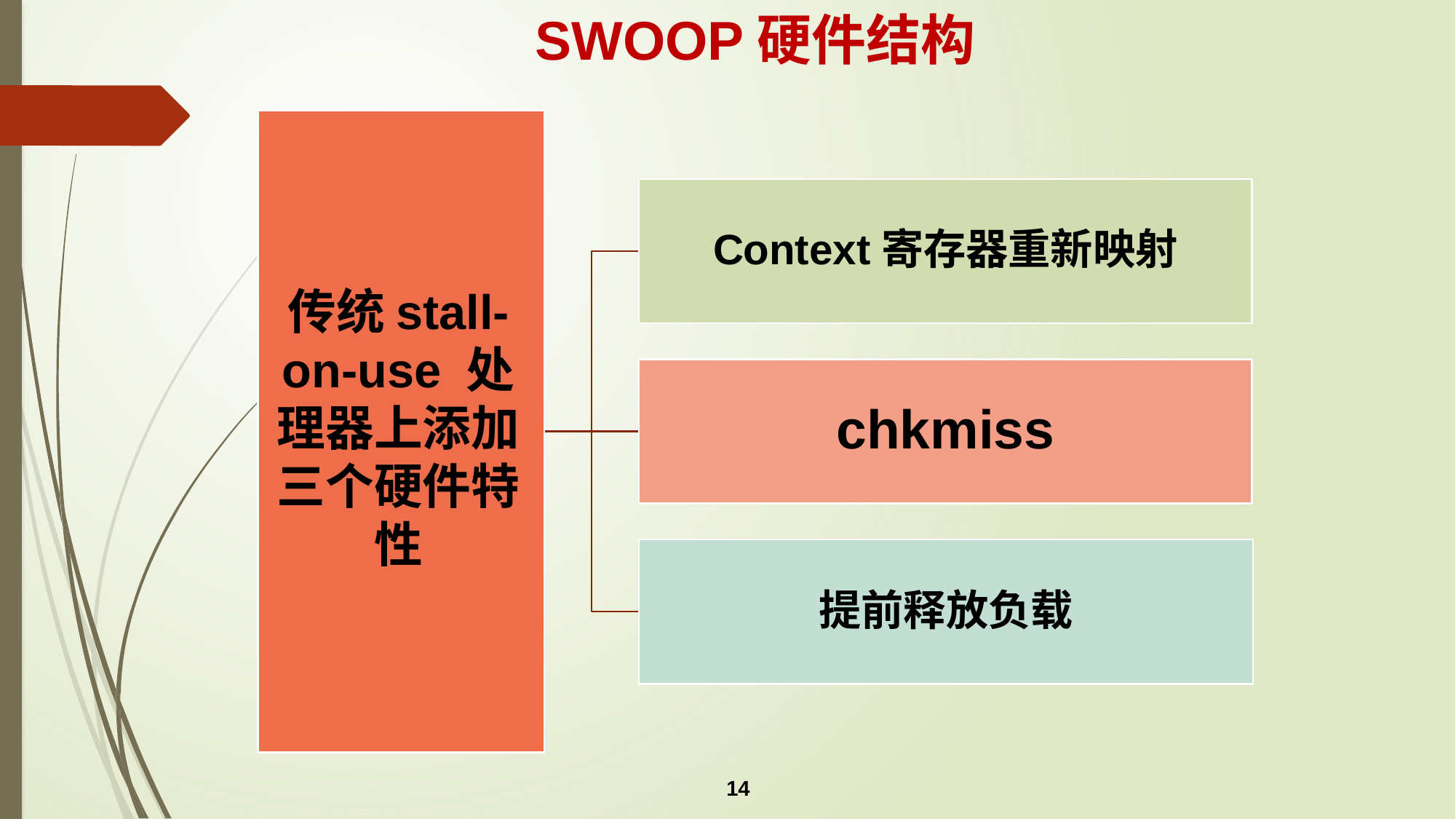

SWOOP硬件结构

Context寄存器重新映射
chkmiss
提前释放负载
传统stall-on-use 处理器上添加三个硬件特性

14